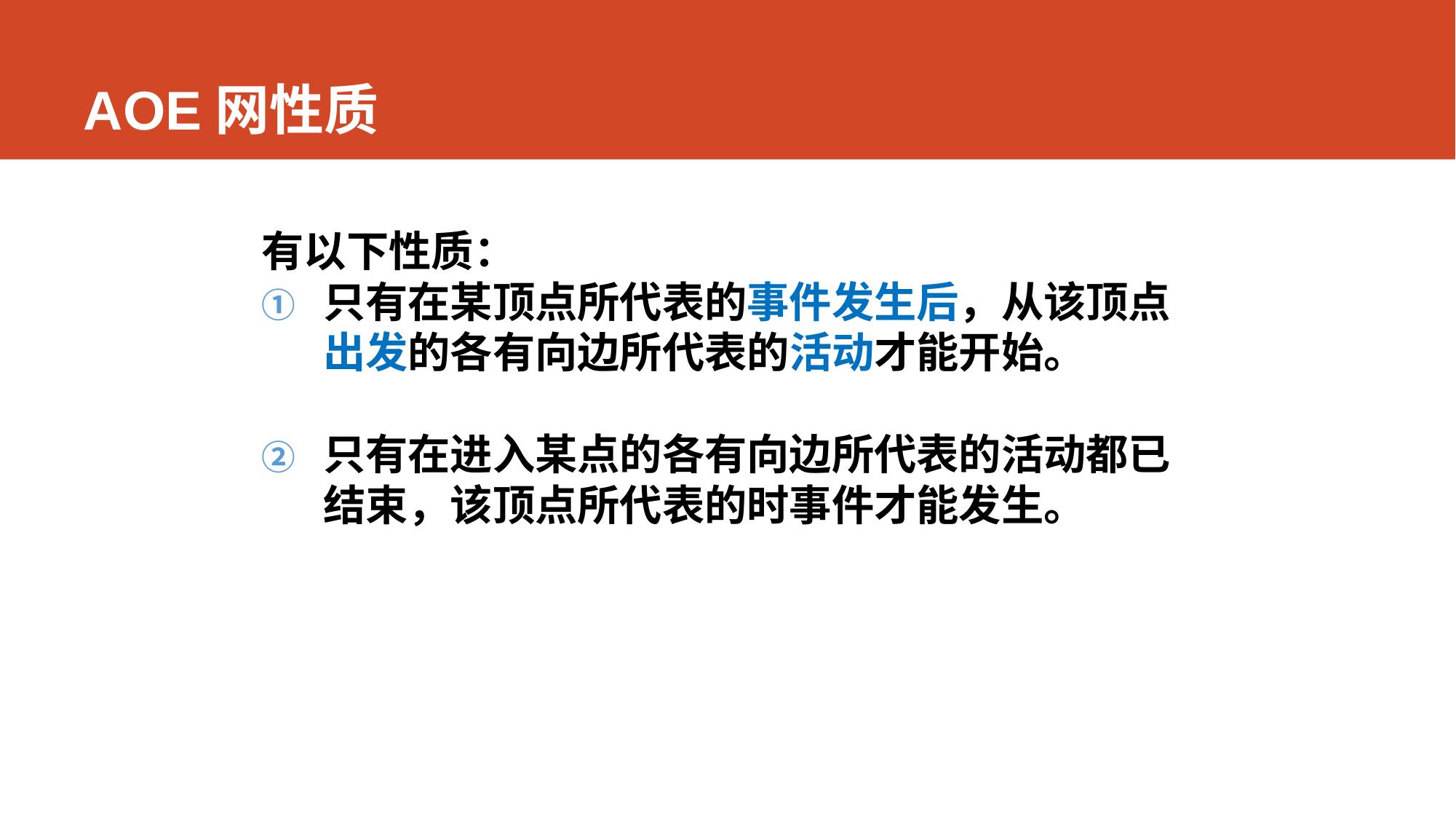

# AOE网性质
有以下性质：
只有在某顶点所代表的事件发生后，从该顶点出发的各有向边所代表的活动才能开始。

只有在进入某点的各有向边所代表的活动都已结束，该顶点所代表的时事件才能发生。